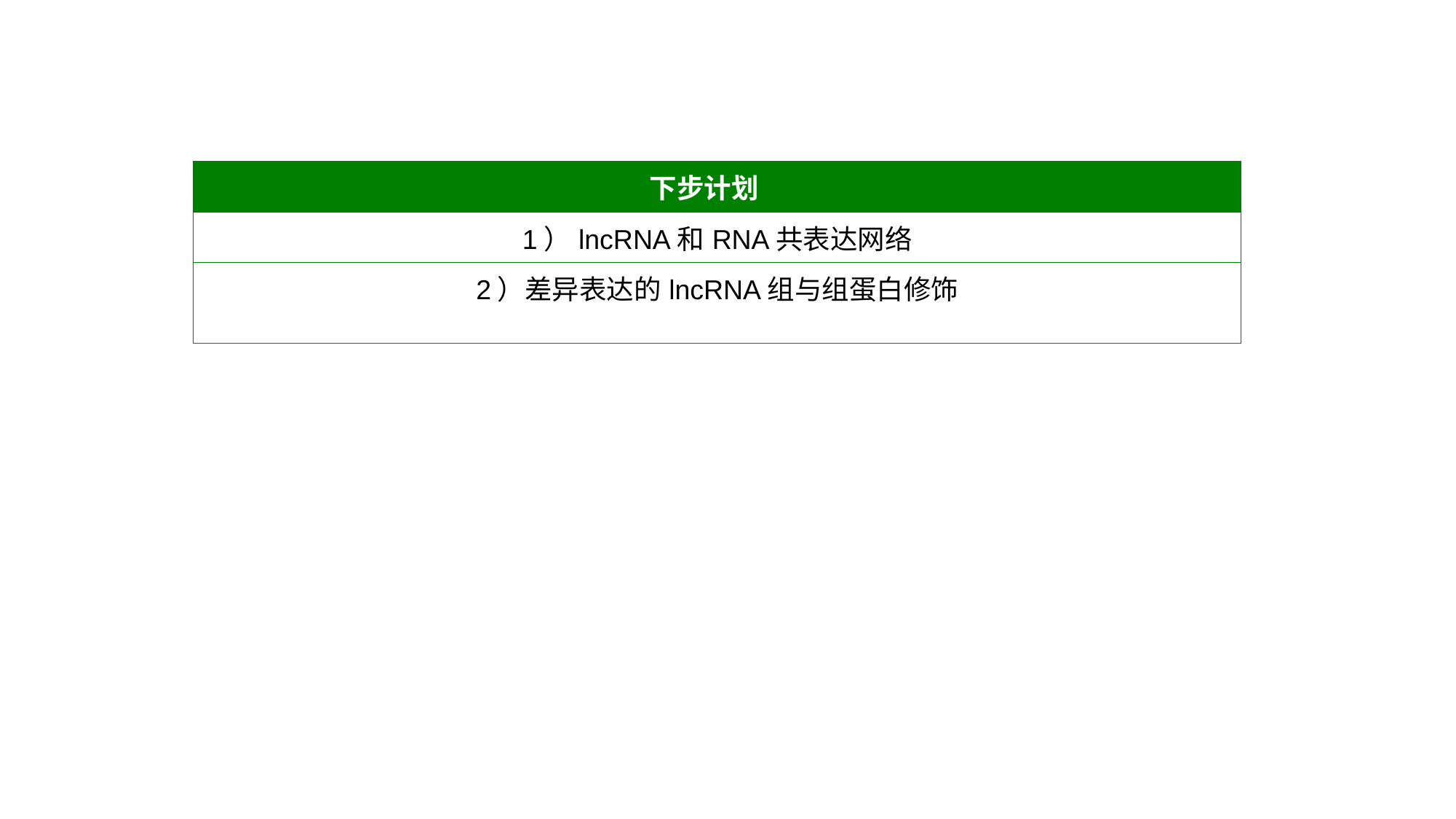

|  | 下步计划 |  |
| --- | --- | --- |
| 1）lncRNA和RNA共表达网络 |  |  |
| 2）差异表达的lncRNA组与组蛋白修饰 |  |  |